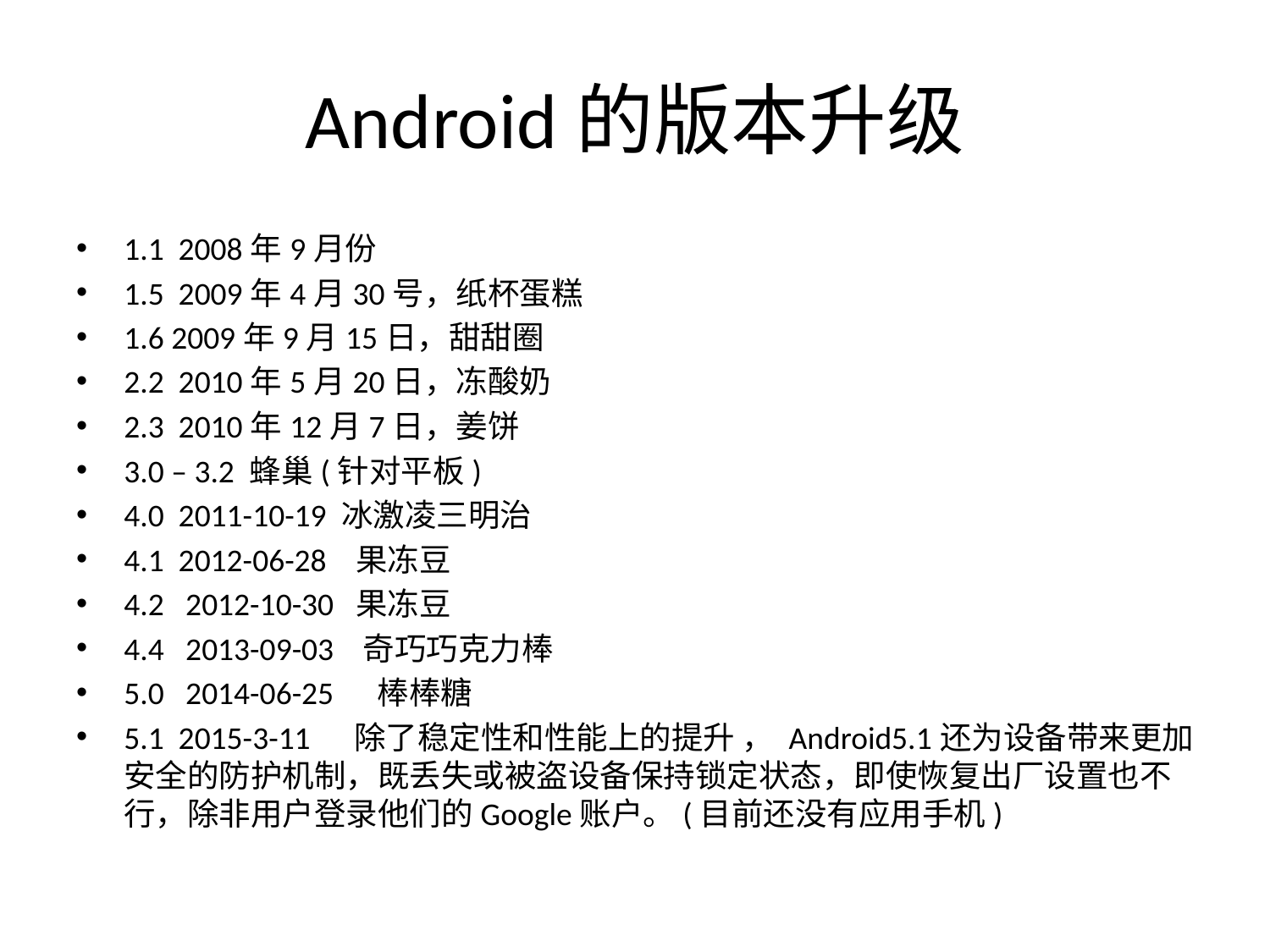

# Android的版本升级
1.1  2008年9月份
1.5  2009年4月30号，纸杯蛋糕
1.6 2009年9月15日，甜甜圈
2.2  2010年5月20日，冻酸奶
2.3  2010年12月7日，姜饼
3.0 – 3.2 蜂巢(针对平板)
4.0  2011-10-19 冰激凌三明治
4.1  2012-06-28   果冻豆
4.2   2012-10-30  果冻豆
4.4   2013-09-03   奇巧巧克力棒
5.0   2014-06-25     棒棒糖
5.1  2015-3-11     除了稳定性和性能上的提升 ， Android5.1还为设备带来更加安全的防护机制，既丢失或被盗设备保持锁定状态，即使恢复出厂设置也不行，除非用户登录他们的Google账户。(目前还没有应用手机)